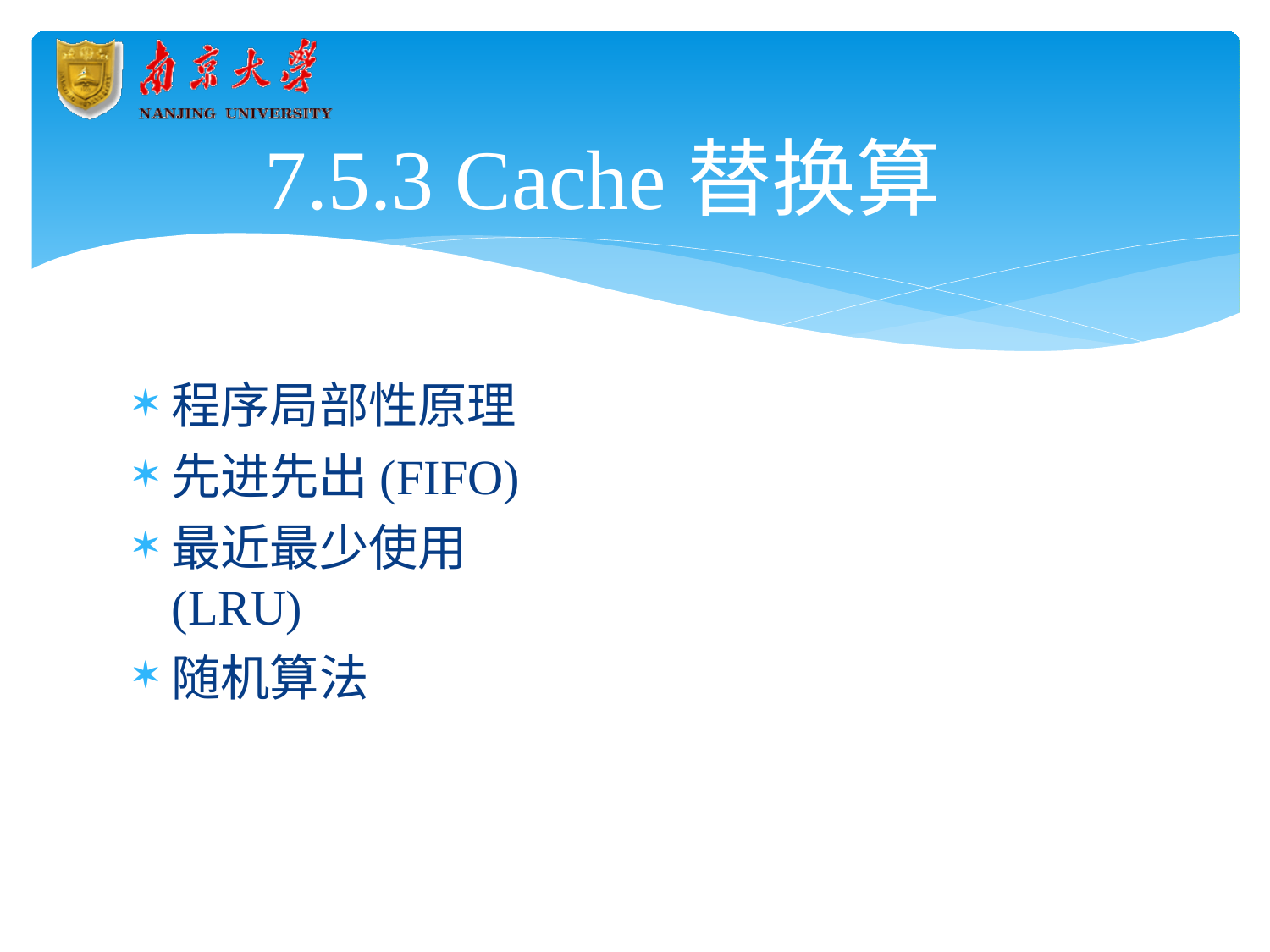

# 7.5.3 Cache替换算法
程序局部性原理
先进先出(FIFO)
最近最少使用(LRU)
随机算法